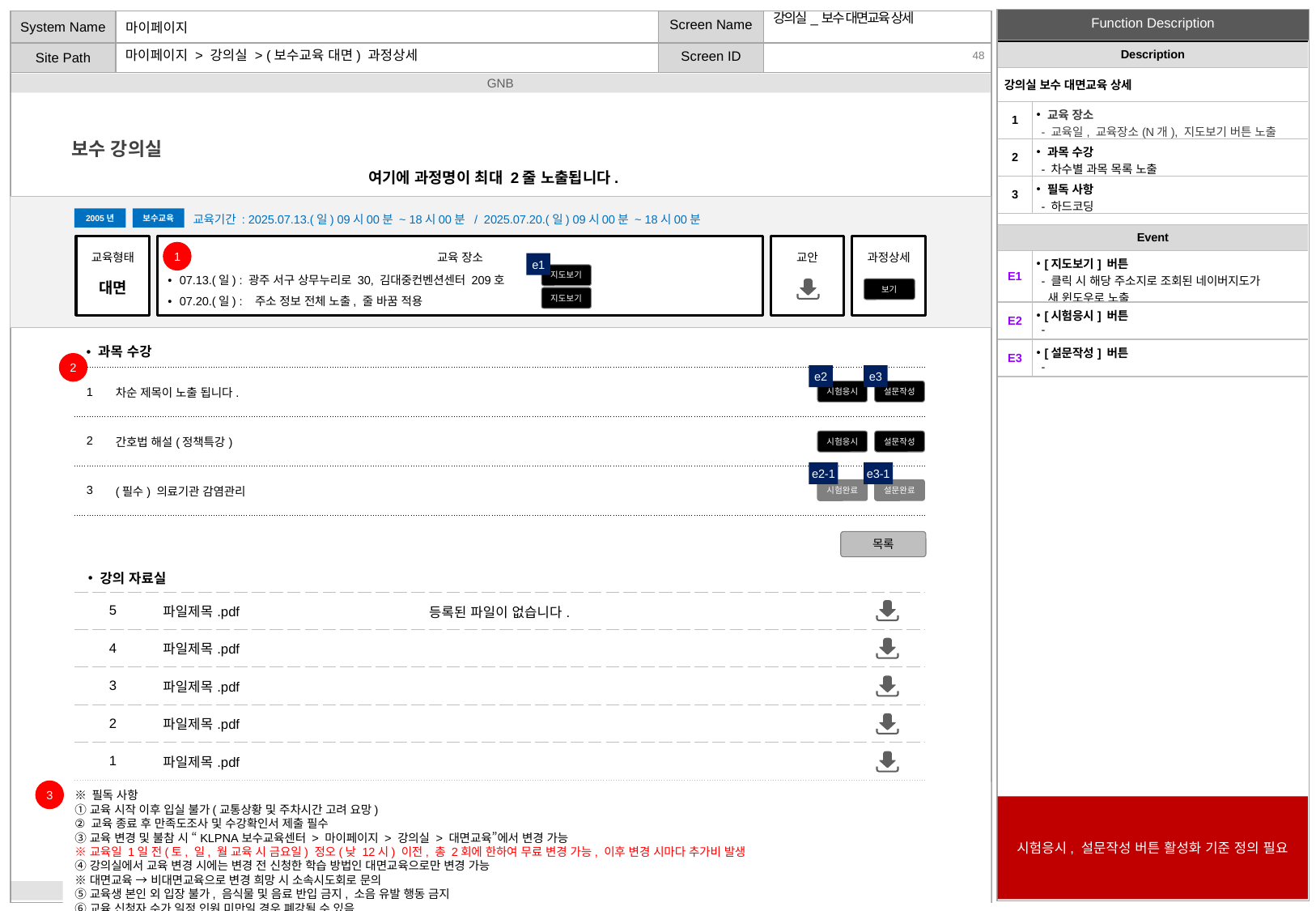

강의실_보수 대면교육 상세
| Description |  |
| --- | --- |
| 강의실 보수 대면교육 상세 |  |
| 1 | 교육 장소 - 교육일, 교육장소(N개), 지도보기 버튼 노출 |
| 2 | 과목 수강 - 차수별 과목 목록 노출 |
| 3 | 필독 사항 - 하드코딩 |

# 마이페이지 > 강의실 > (보수교육 대면) 과정상세
보수 강의실
여기에 과정명이 최대 2줄 노출됩니다.

교육기간 : 2025.07.13.(일) 09시00분 ~ 18시00분  /  2025.07.20.(일) 09시00분 ~ 18시00분
2005년
보수교육
| Event |  |
| --- | --- |
| E1 | [지도보기] 버튼 - 클릭 시 해당 주소지로 조회된 네이버지도가 새 윈도우로 노출 |
| E2 | [시험응시] 버튼 - |
| E3 | [설문작성] 버튼 - |
교육형태

대면
교육 장소

교안
과정상세
1
e1
07.13.(일) : 광주 서구 상무누리로 30, 김대중컨벤션센터 209호
07.20.(일) :   주소 정보 전체 노출, 줄 바꿈 적용
지도보기
보기

지도보기
과목 수강
2
e2
e3
| 1 | 차순 제목이 노출 됩니다. |  |  |
| --- | --- | --- | --- |
| 2 | 간호법 해설(정책특강) |  |  |
| 3 | (필수) 의료기관 감염관리 |  |  |
시험응시
설문작성
시험응시
설문작성
e2-1
e3-1
시험완료
설문완료
목록
강의 자료실
| 등록된 파일이 없습니다. |
| --- |
| 5 | 파일제목.pdf |  |
| --- | --- | --- |
| 4 | 파일제목.pdf |  |
| 3 | 파일제목.pdf |  |
| 2 | 파일제목.pdf |  |
| 1 | 파일제목.pdf |  |

3
※ 필독 사항
① 교육 시작 이후 입실 불가(교통상황 및 주차시간 고려 요망)
② 교육 종료 후 만족도조사 및 수강확인서 제출 필수
③ 교육 변경 및 불참 시 “KLPNA보수교육센터 > 마이페이지 > 강의실 > 대면교육”에서 변경 가능
※ 교육일 1일 전(토, 일, 월 교육 시 금요일) 정오(낮 12시) 이전, 총 2회에 한하여 무료 변경 가능, 이후 변경 시마다 추가비 발생
④ 강의실에서 교육 변경 시에는 변경 전 신청한 학습 방법인 대면교육으로만 변경 가능
※ 대면교육 → 비대면교육으로 변경 희망 시 소속시도회로 문의
⑤ 교육생 본인 외 입장 불가, 음식물 및 음료 반입 금지, 소음 유발 행동 금지
⑥ 교육 신청자 수가 일정 인원 미만일 경우 폐강될 수 있음
⑦ 보수교육비 환불 및 교육 변경 시 추가비 관련 내용은 “KLPNA보수교육센터 > 공지사항”에서 확인 가능
시험응시, 설문작성 버튼 활성화 기준 정의 필요